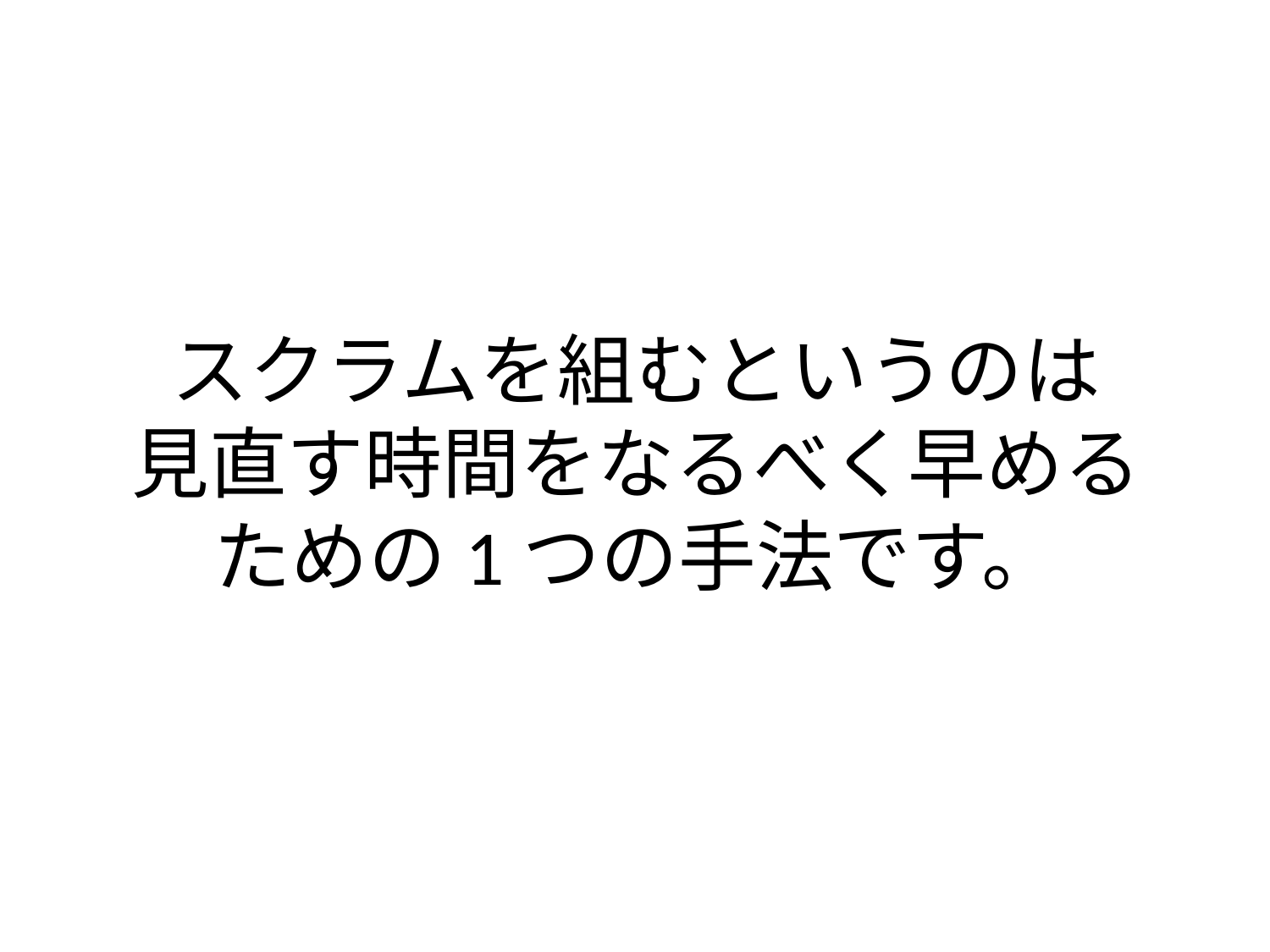

# スクラムを組むというのは 見直す時間をなるべく早める ための1つの手法です。